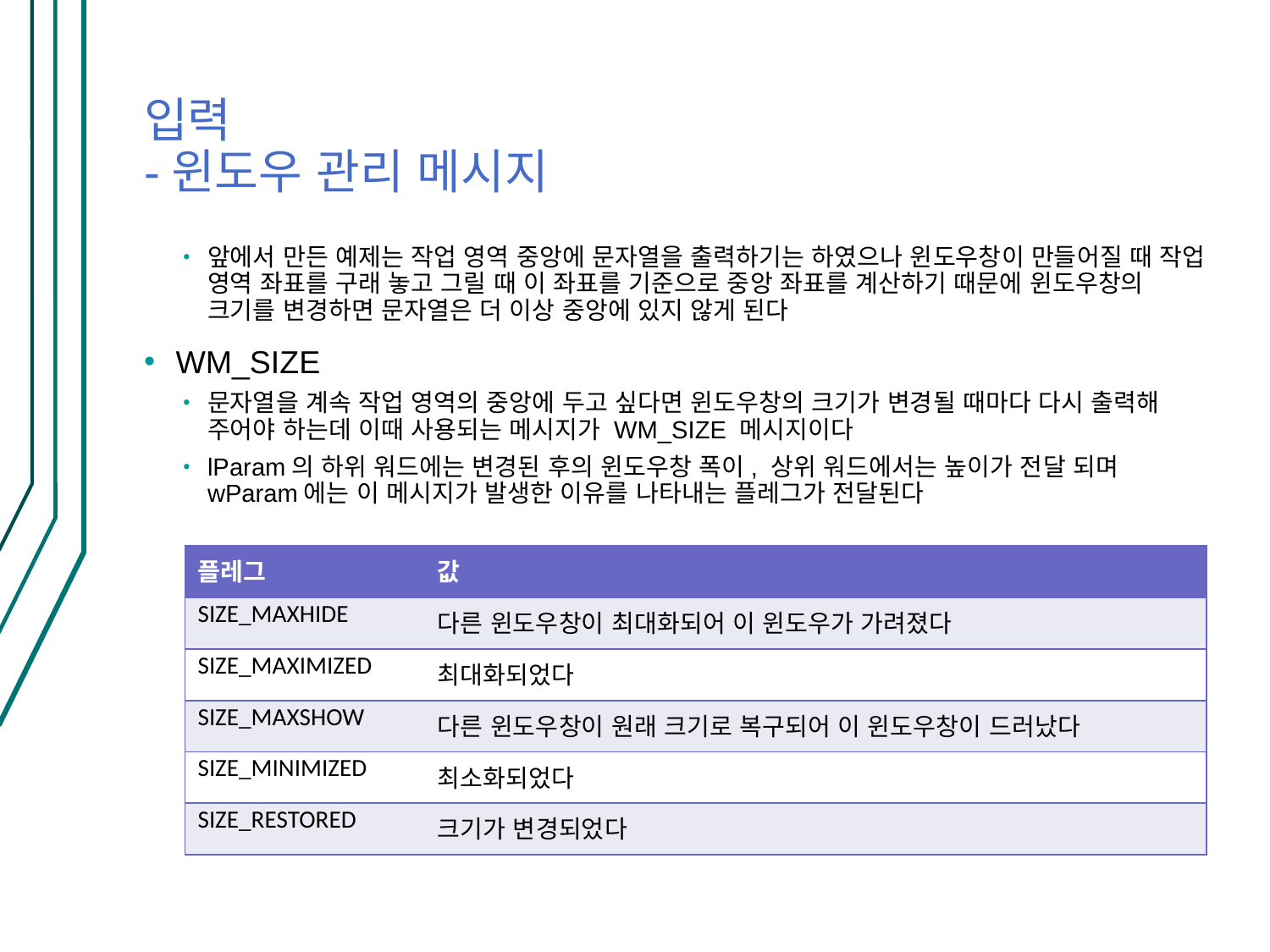

# 입력 -윈도우 관리 메시지
앞에서 만든 예제는 작업 영역 중앙에 문자열을 출력하기는 하였으나 윈도우창이 만들어질 때 작업 영역 좌표를 구래 놓고 그릴 때 이 좌표를 기준으로 중앙 좌표를 계산하기 때문에 윈도우창의 크기를 변경하면 문자열은 더 이상 중앙에 있지 않게 된다
WM_SIZE
문자열을 계속 작업 영역의 중앙에 두고 싶다면 윈도우창의 크기가 변경될 때마다 다시 출력해 주어야 하는데 이때 사용되는 메시지가 WM_SIZE 메시지이다
lParam의 하위 워드에는 변경된 후의 윈도우창 폭이, 상위 워드에서는 높이가 전달 되며 wParam에는 이 메시지가 발생한 이유를 나타내는 플레그가 전달된다
| 플레그 | 값 |
| --- | --- |
| SIZE\_MAXHIDE | 다른 윈도우창이 최대화되어 이 윈도우가 가려졌다 |
| SIZE\_MAXIMIZED | 최대화되었다 |
| SIZE\_MAXSHOW | 다른 윈도우창이 원래 크기로 복구되어 이 윈도우창이 드러났다 |
| SIZE\_MINIMIZED | 최소화되었다 |
| SIZE\_RESTORED | 크기가 변경되었다 |